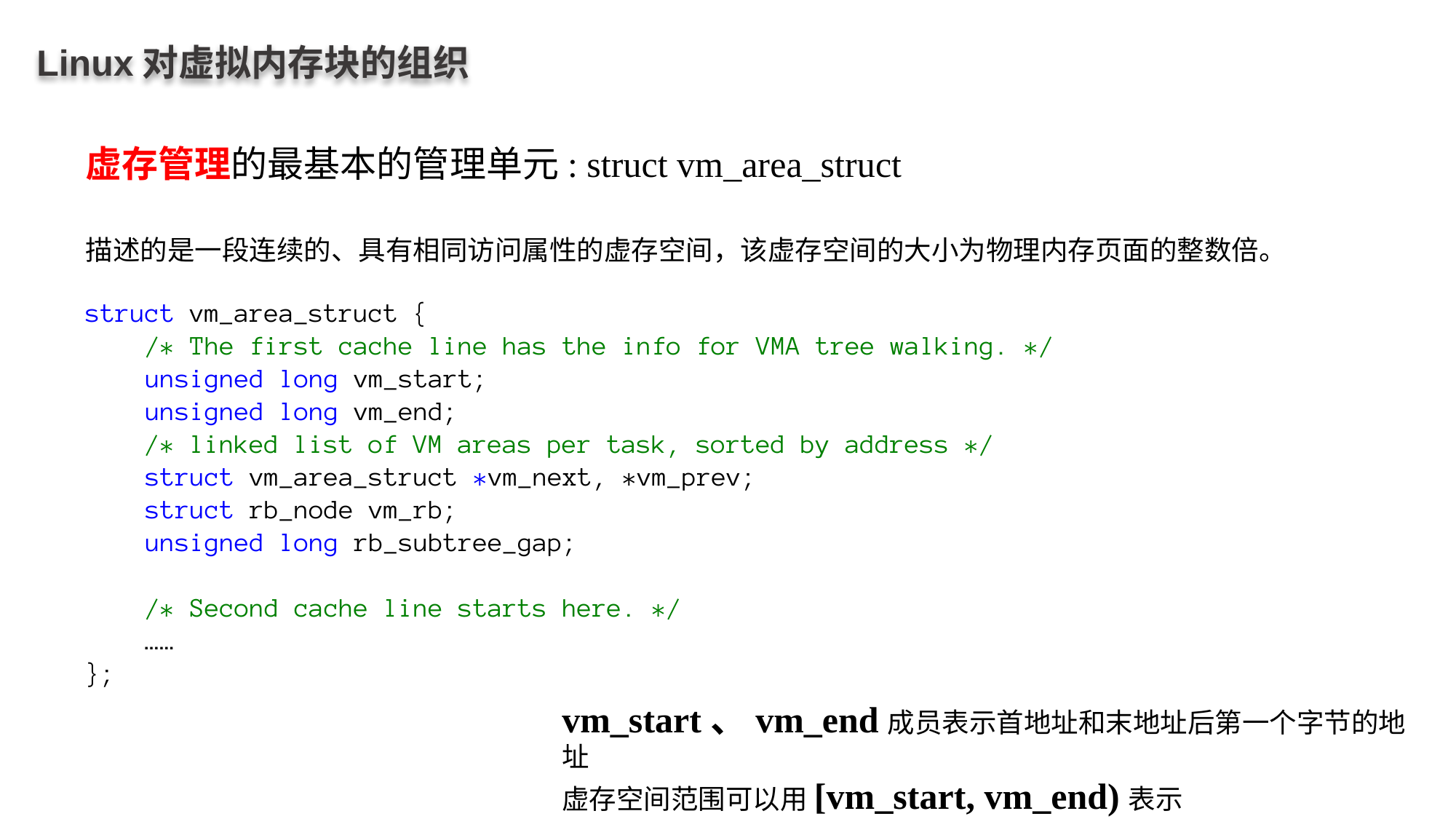

Linux对虚拟内存块的组织
虚存管理的最基本的管理单元: struct vm_area_struct

描述的是一段连续的、具有相同访问属性的虚存空间，该虚存空间的大小为物理内存页面的整数倍。
struct vm_area_struct {
    /* The first cache line has the info for VMA tree walking. */
    unsigned long vm_start;
    unsigned long vm_end;
    /* linked list of VM areas per task, sorted by address */
    struct vm_area_struct *vm_next, *vm_prev;
    struct rb_node vm_rb;
    unsigned long rb_subtree_gap;
    /* Second cache line starts here. */
    ……
};
vm_start、vm_end成员表示首地址和末地址后第一个字节的地址
虚存空间范围可以用[vm_start, vm_end)表示

19